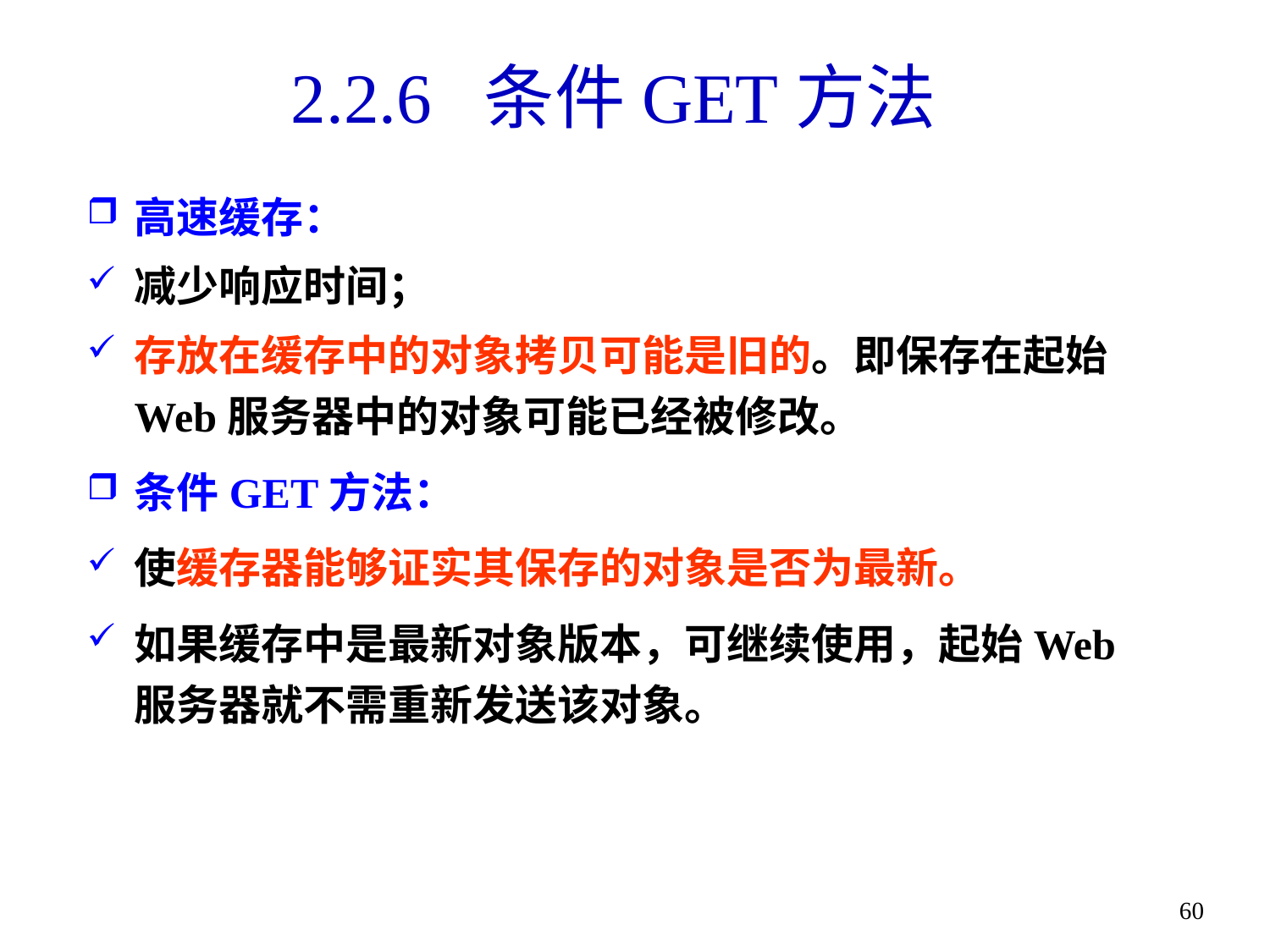

# 2.2.6  条件GET方法
高速缓存：
减少响应时间；
存放在缓存中的对象拷贝可能是旧的。即保存在起始Web服务器中的对象可能已经被修改。
条件GET方法：
使缓存器能够证实其保存的对象是否为最新。
如果缓存中是最新对象版本，可继续使用，起始Web服务器就不需重新发送该对象。
60